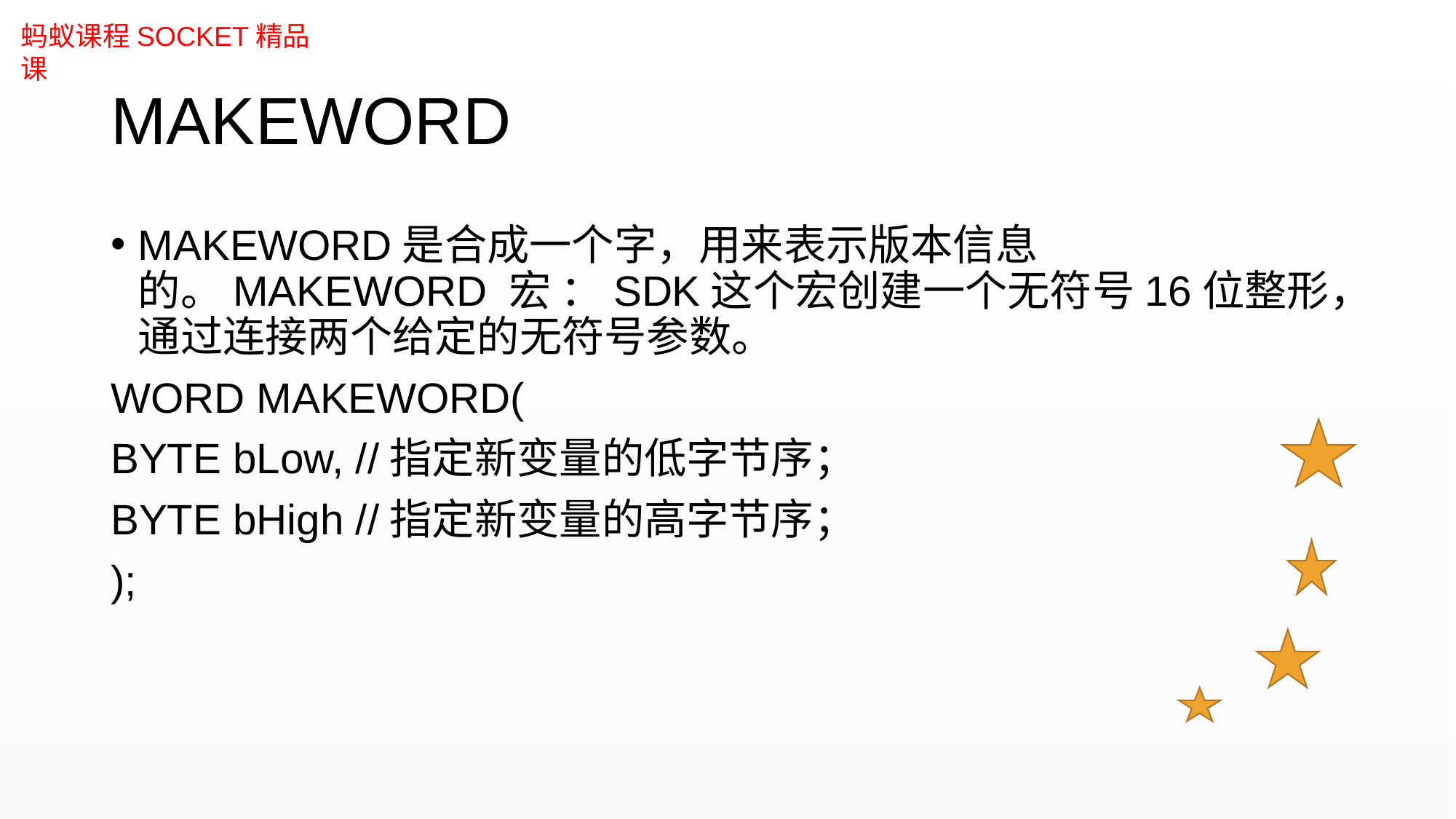

# MAKEWORD
MAKEWORD是合成一个字，用来表示版本信息的。MAKEWORD 宏 ：SDK这个宏创建一个无符号16位整形，通过连接两个给定的无符号参数。
WORD MAKEWORD(
BYTE bLow, //指定新变量的低字节序；
BYTE bHigh //指定新变量的高字节序；
);